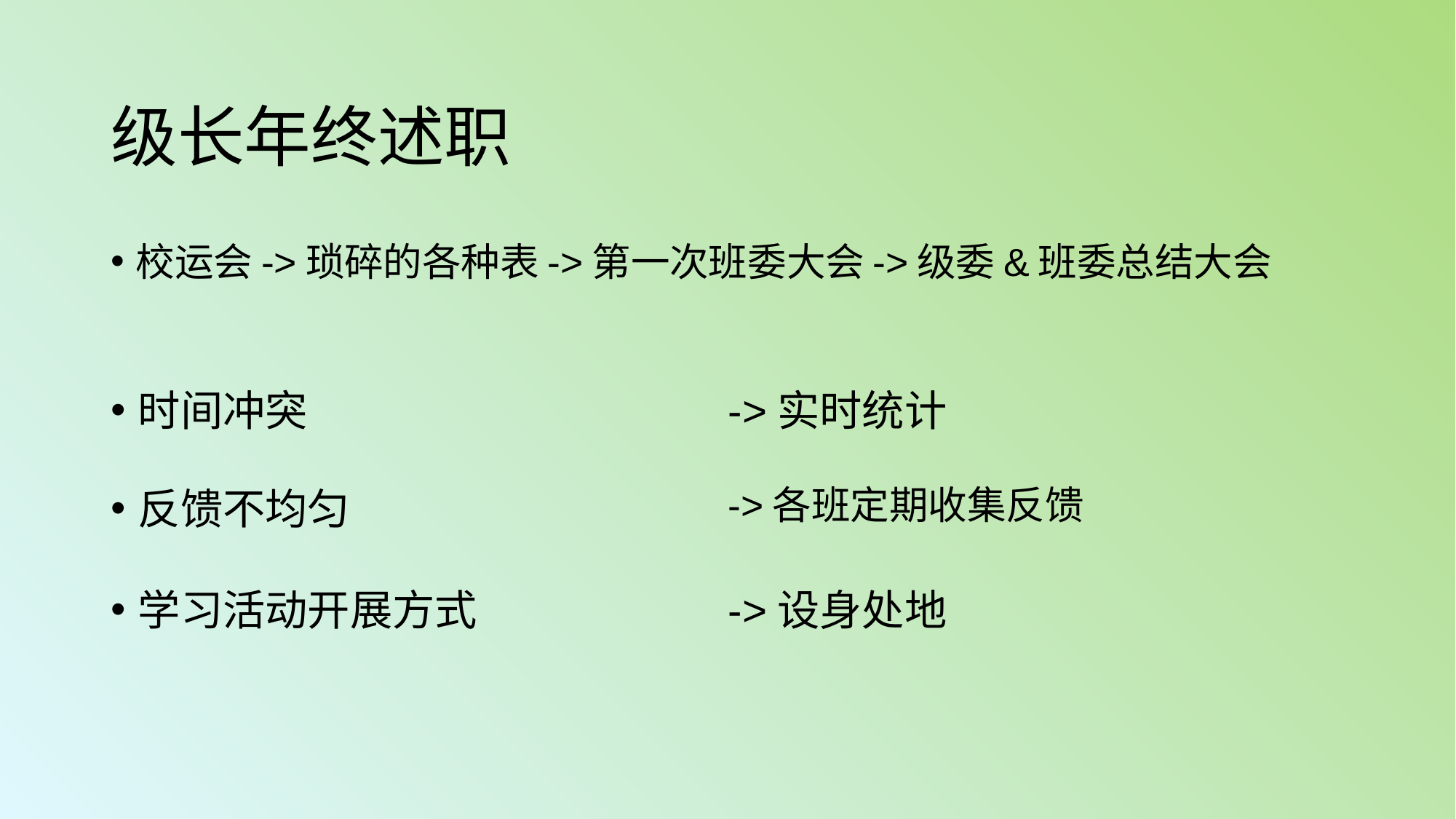

# 级长年终述职
校运会->琐碎的各种表->第一次班委大会->级委&班委总结大会
时间冲突
->实时统计
反馈不均匀
->各班定期收集反馈
学习活动开展方式
->设身处地